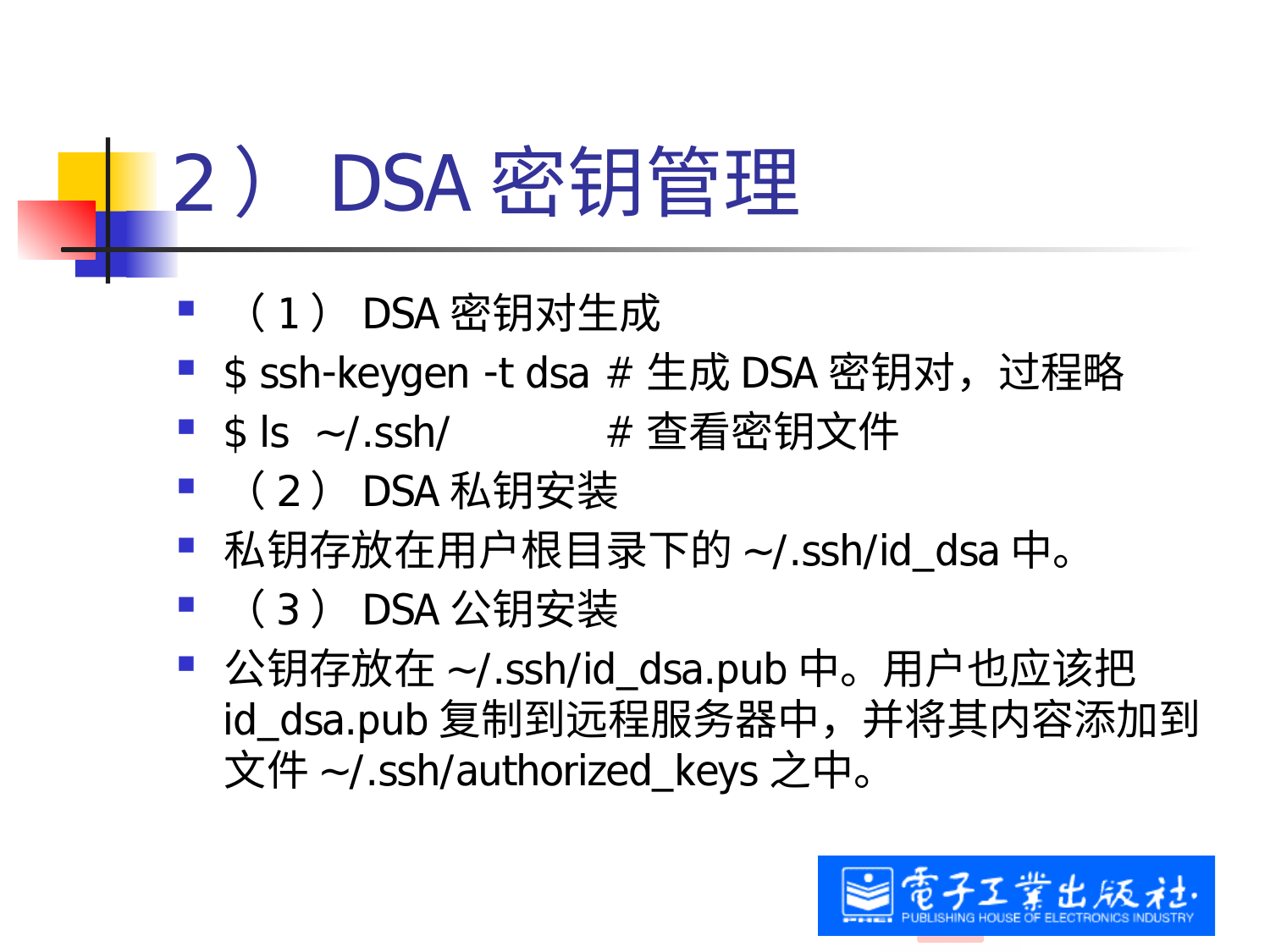

# 2）DSA密钥管理
（1）DSA密钥对生成
$ ssh-keygen -t dsa 	#生成DSA密钥对，过程略
$ ls  ~/.ssh/ 		#查看密钥文件
（2）DSA私钥安装
私钥存放在用户根目录下的~/.ssh/id_dsa中。
（3）DSA公钥安装
公钥存放在~/.ssh/id_dsa.pub中。用户也应该把id_dsa.pub复制到远程服务器中，并将其内容添加到文件~/.ssh/authorized_keys之中。